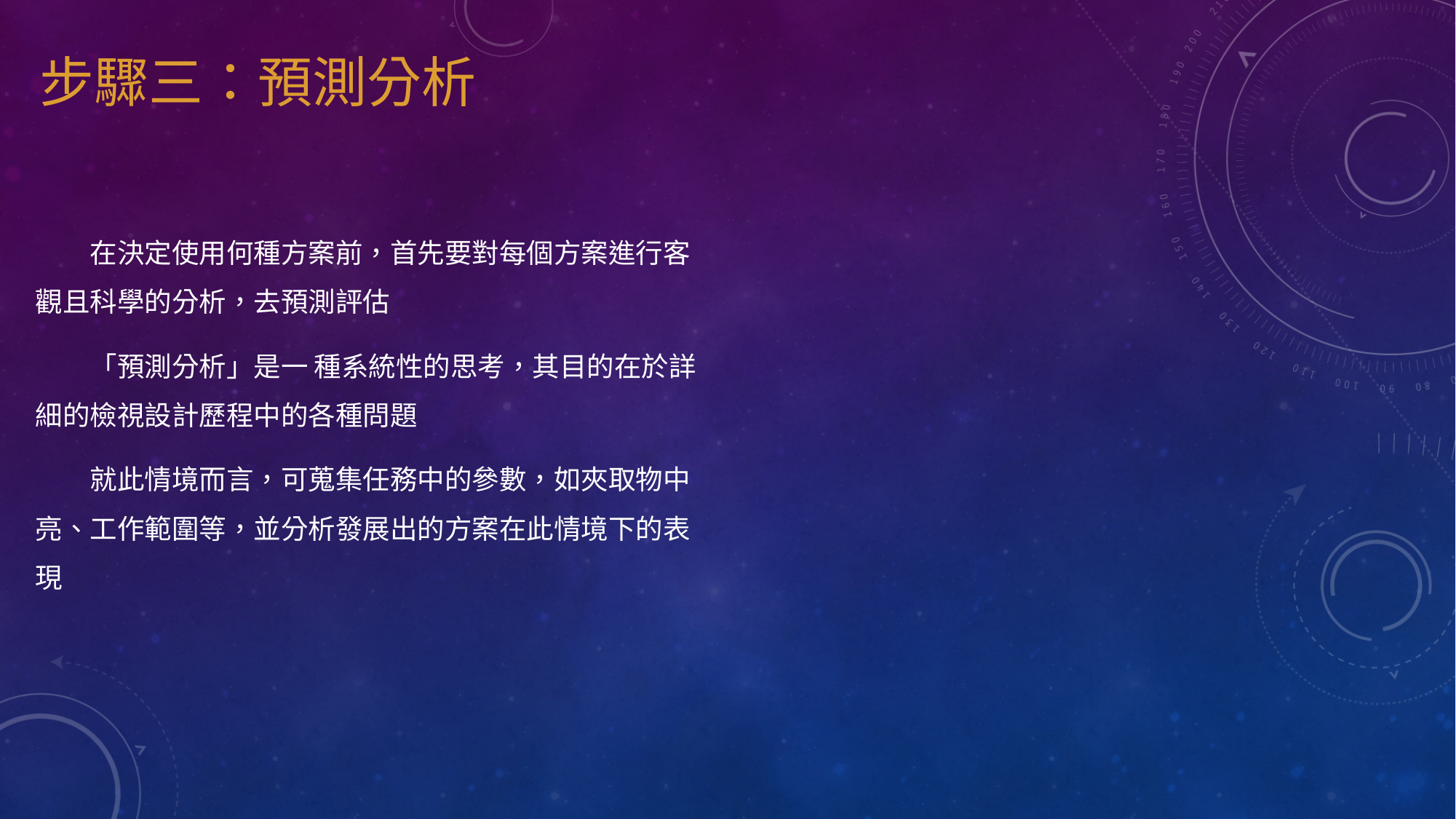

# 步驟三：預測分析
　　在決定使用何種方案前，首先要對每個方案進行客觀且科學的分析，去預測評估
　　「預測分析」是一 種系統性的思考，其目的在於詳細的檢視設計歷程中的各種問題
　　就此情境而言，可蒐集任務中的參數，如夾取物中亮、工作範圍等，並分析發展出的方案在此情境下的表現